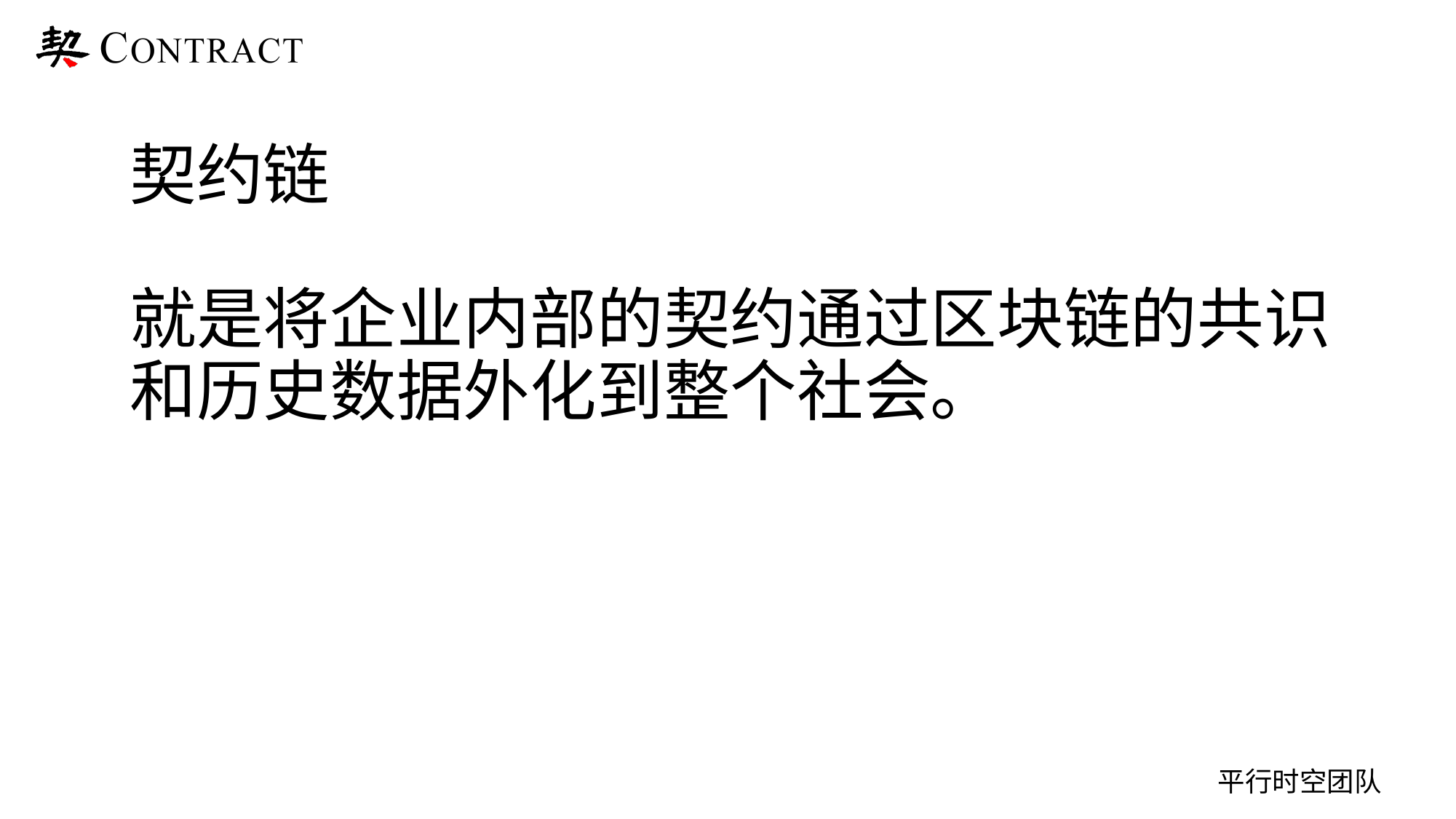

契约链

就是将企业内部的契约通过区块链的共识和历史数据外化到整个社会。